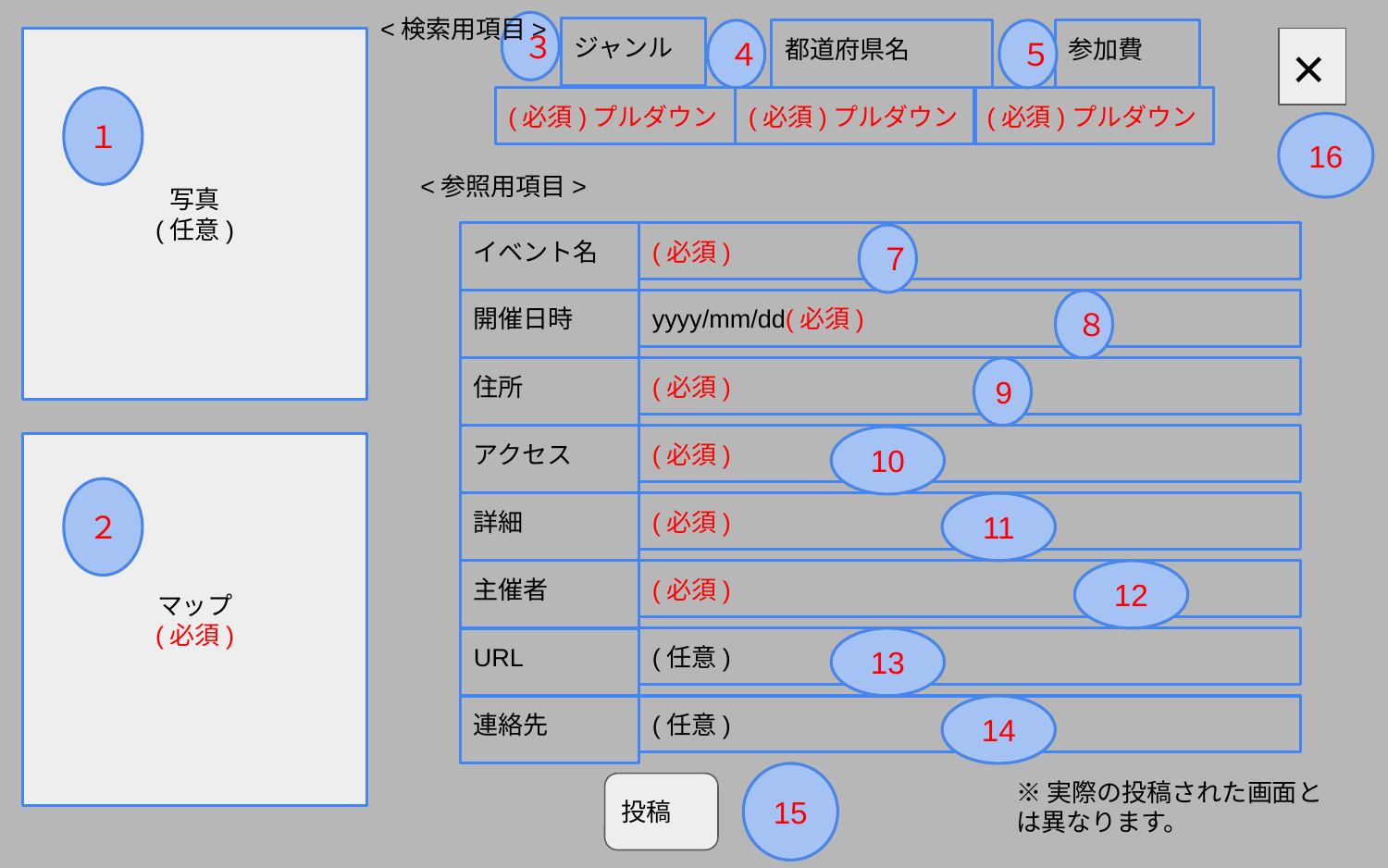

<検索用項目>
イベント投稿※モーダル
旧版
３
ジャンル
４
都道府県名
５
参加費
写真
(任意)
×
１
(必須)プルダウン
(必須)プルダウン
(必須)プルダウン
16
<参照用項目>
イベント名
(必須)
７
開催日時
yyyy/mm/dd(必須)
８
住所
(必須)
9
アクセス
(必須)
10
マップ
(必須)
２
詳細
(必須)
11
主催者
(必須)
12
URL
(任意)
13
連絡先
(任意)
14
※実際の投稿された画面とは異なります。
15
投稿